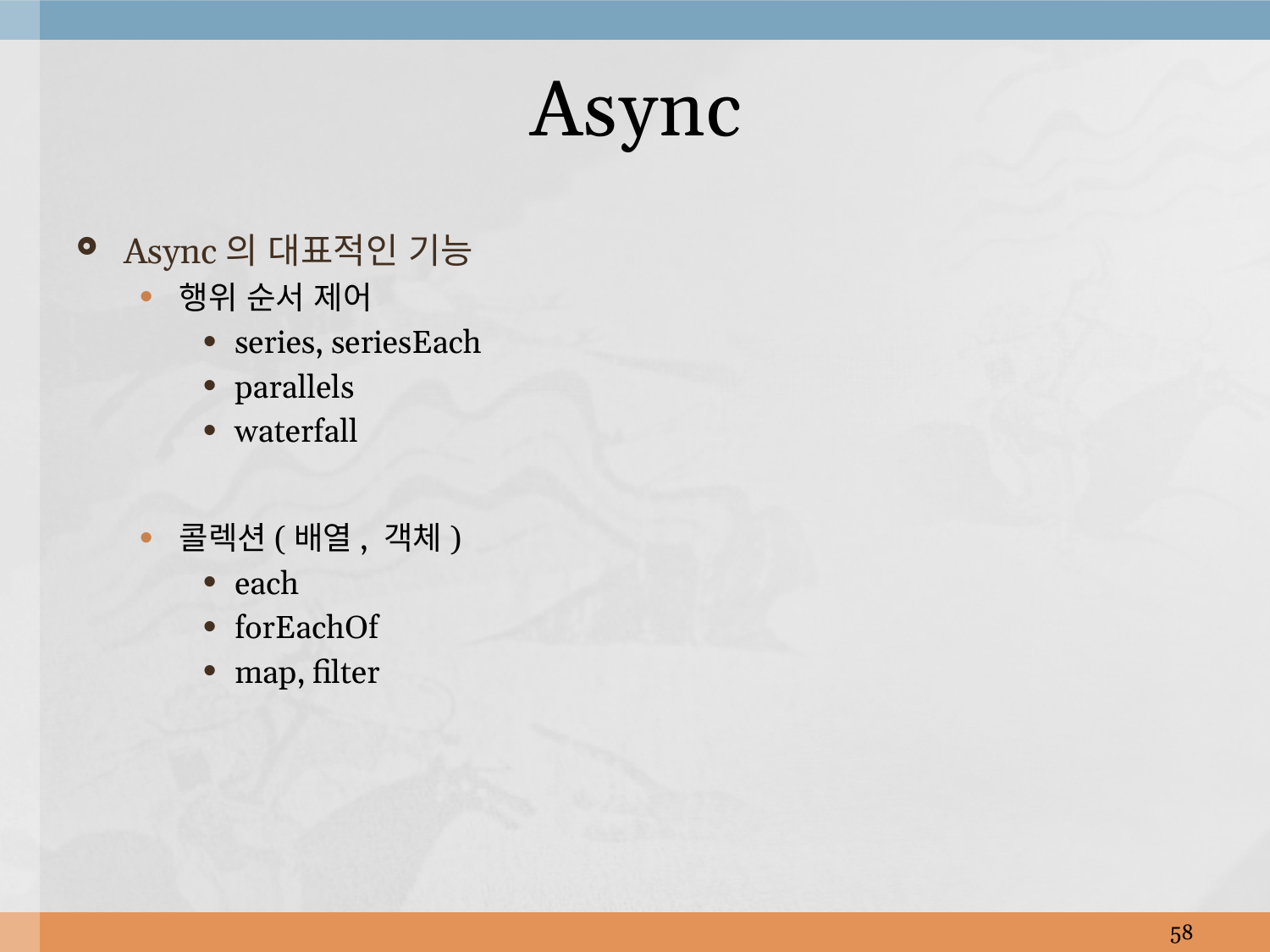

# Async
Async의 대표적인 기능
행위 순서 제어
series, seriesEach
parallels
waterfall

콜렉션(배열, 객체)
each
forEachOf
map, filter
58